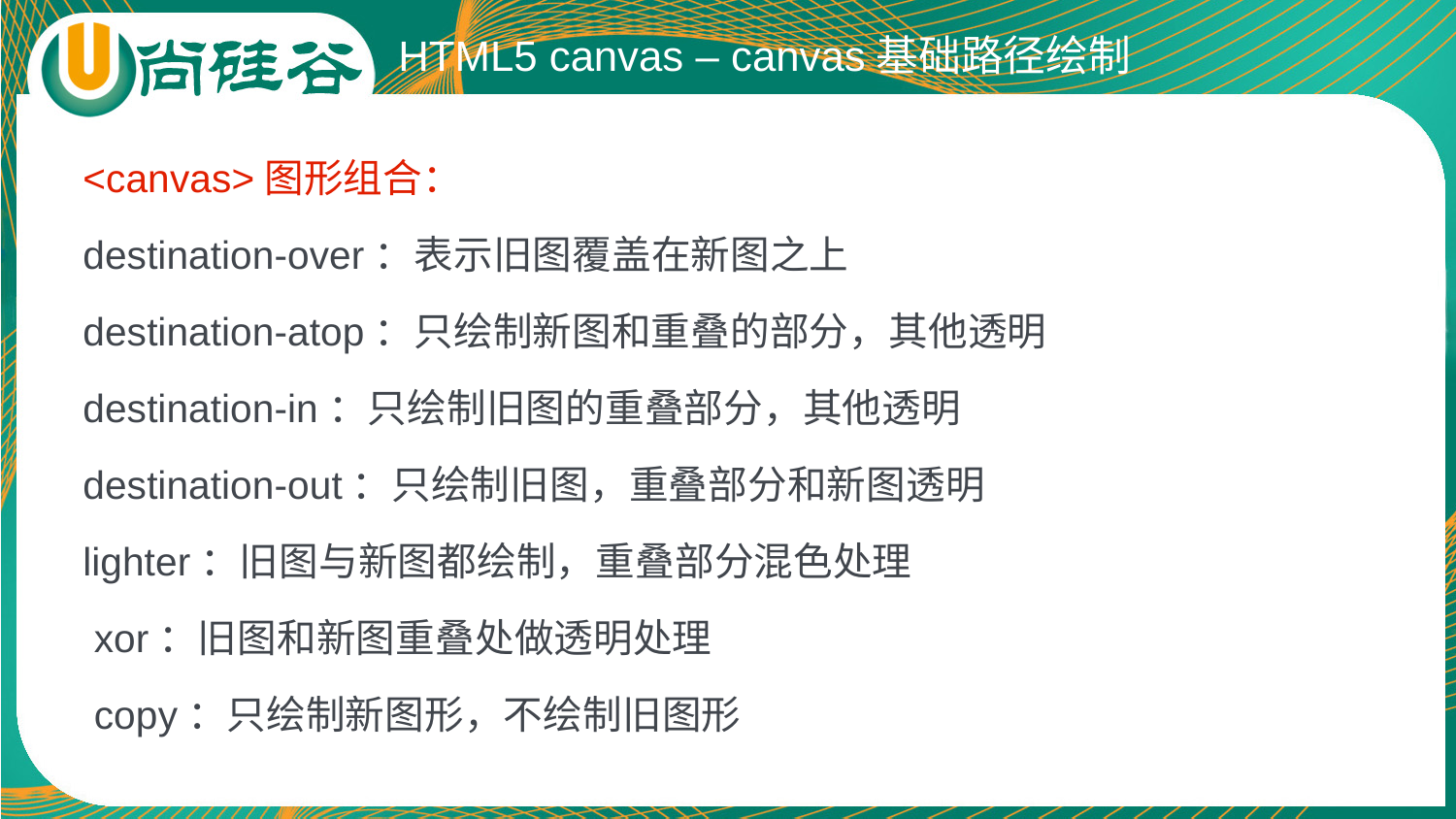

# HTML5 canvas – canvas基础路径绘制
<canvas>图形组合：
destination-over：表示旧图覆盖在新图之上
destination-atop：只绘制新图和重叠的部分，其他透明
destination-in：只绘制旧图的重叠部分，其他透明
destination-out：只绘制旧图，重叠部分和新图透明
lighter：旧图与新图都绘制，重叠部分混色处理
 xor：旧图和新图重叠处做透明处理
 copy：只绘制新图形，不绘制旧图形